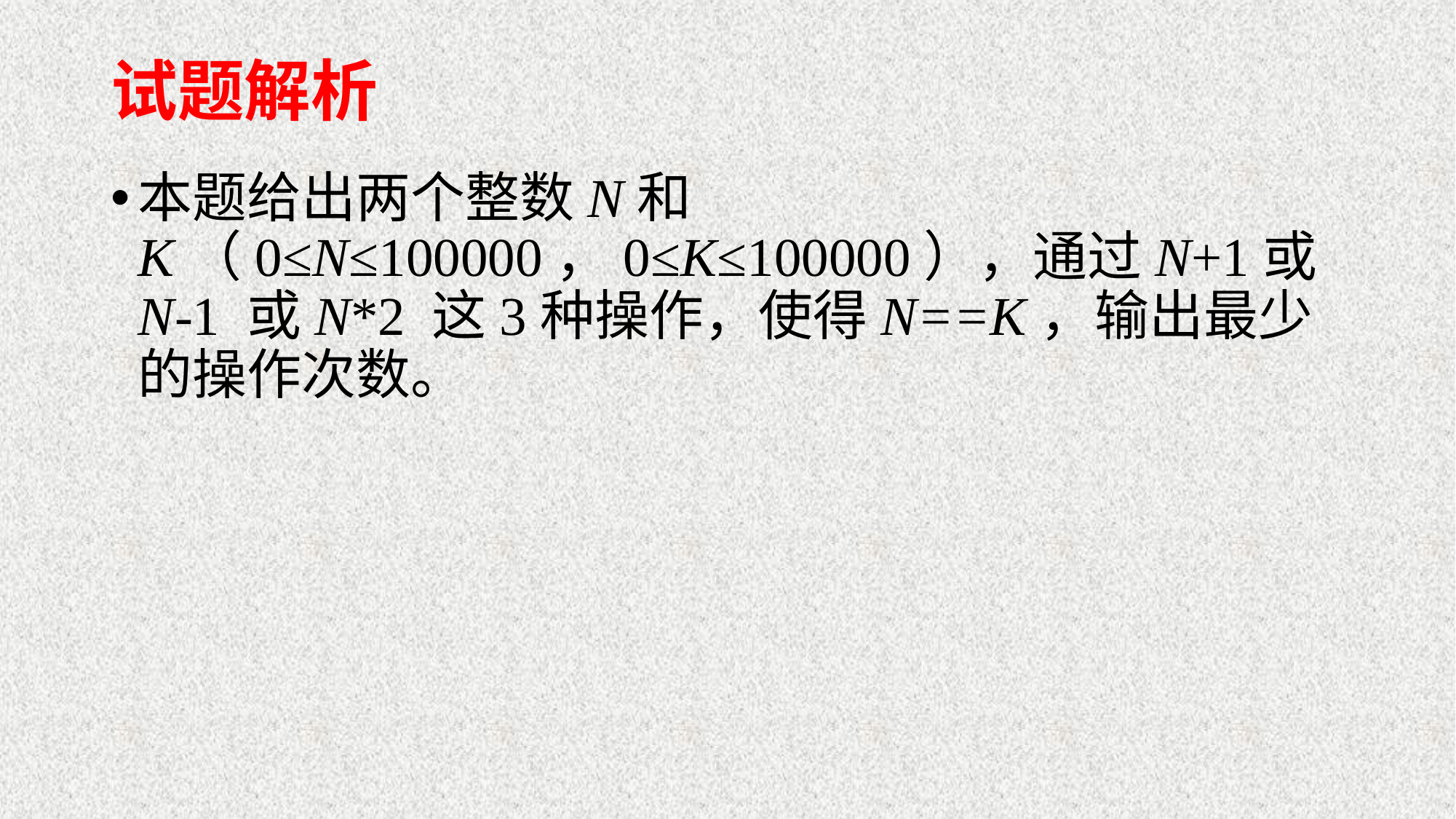

# 试题解析
本题给出两个整数N和K（0≤N≤100000，0≤K≤100000），通过N+1或N-1 或N*2 这3种操作，使得N==K，输出最少的操作次数。